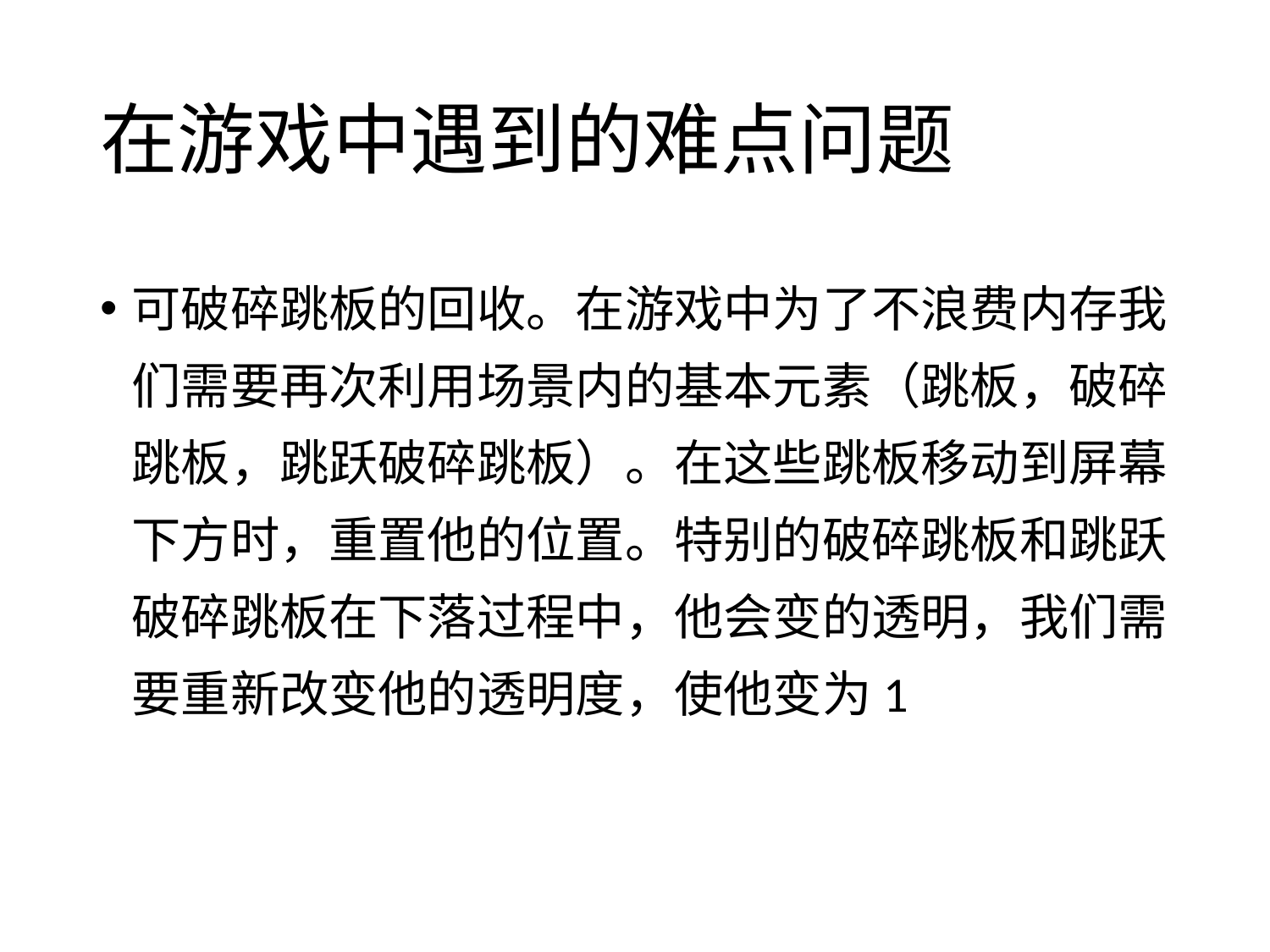

# 在游戏中遇到的难点问题
可破碎跳板的回收。在游戏中为了不浪费内存我们需要再次利用场景内的基本元素（跳板，破碎跳板，跳跃破碎跳板）。在这些跳板移动到屏幕下方时，重置他的位置。特别的破碎跳板和跳跃破碎跳板在下落过程中，他会变的透明，我们需要重新改变他的透明度，使他变为1